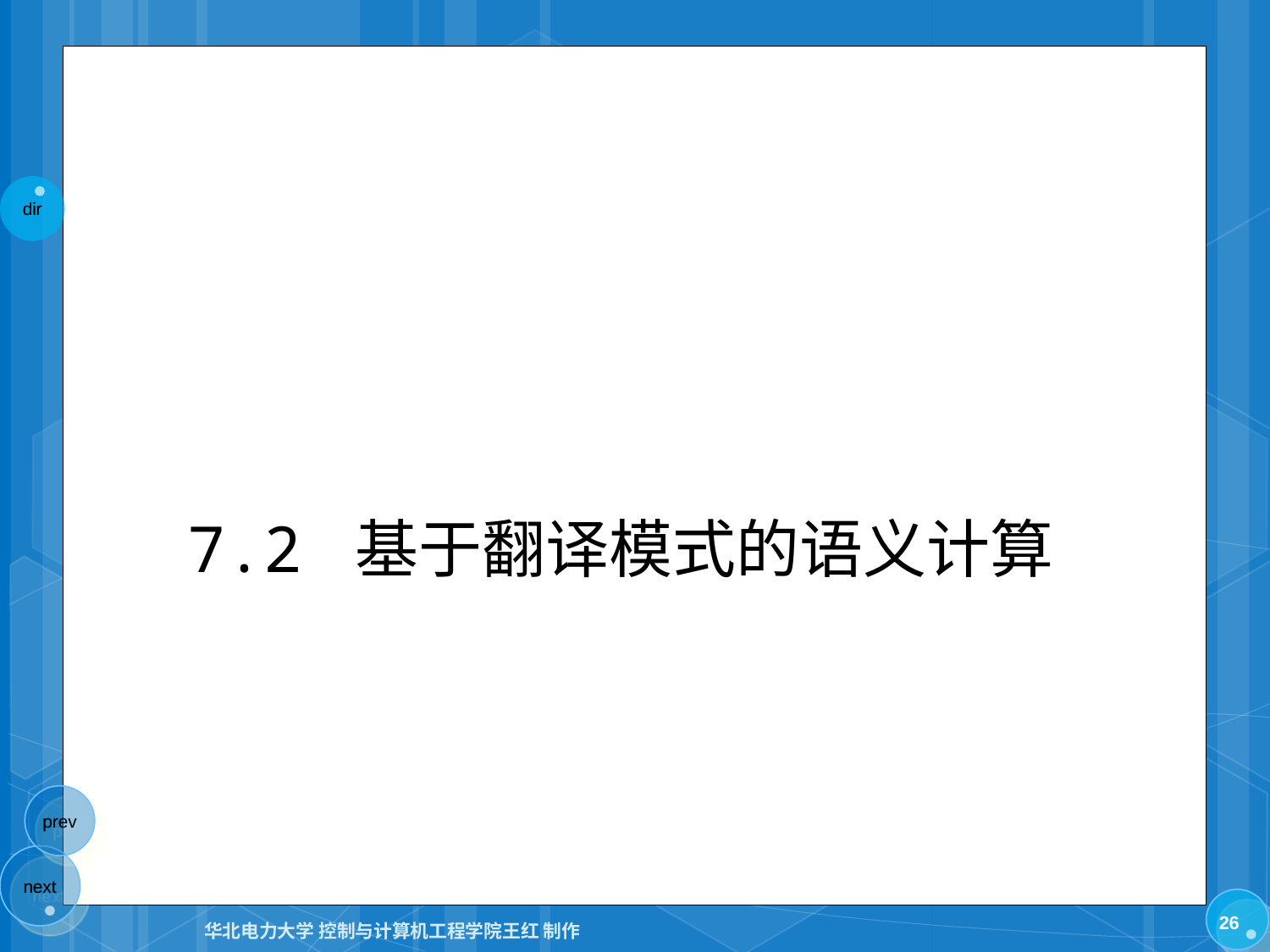

# 7.2 基于翻译模式的语义计算

26
华北电力大学 控制与计算机工程学院王红 制作